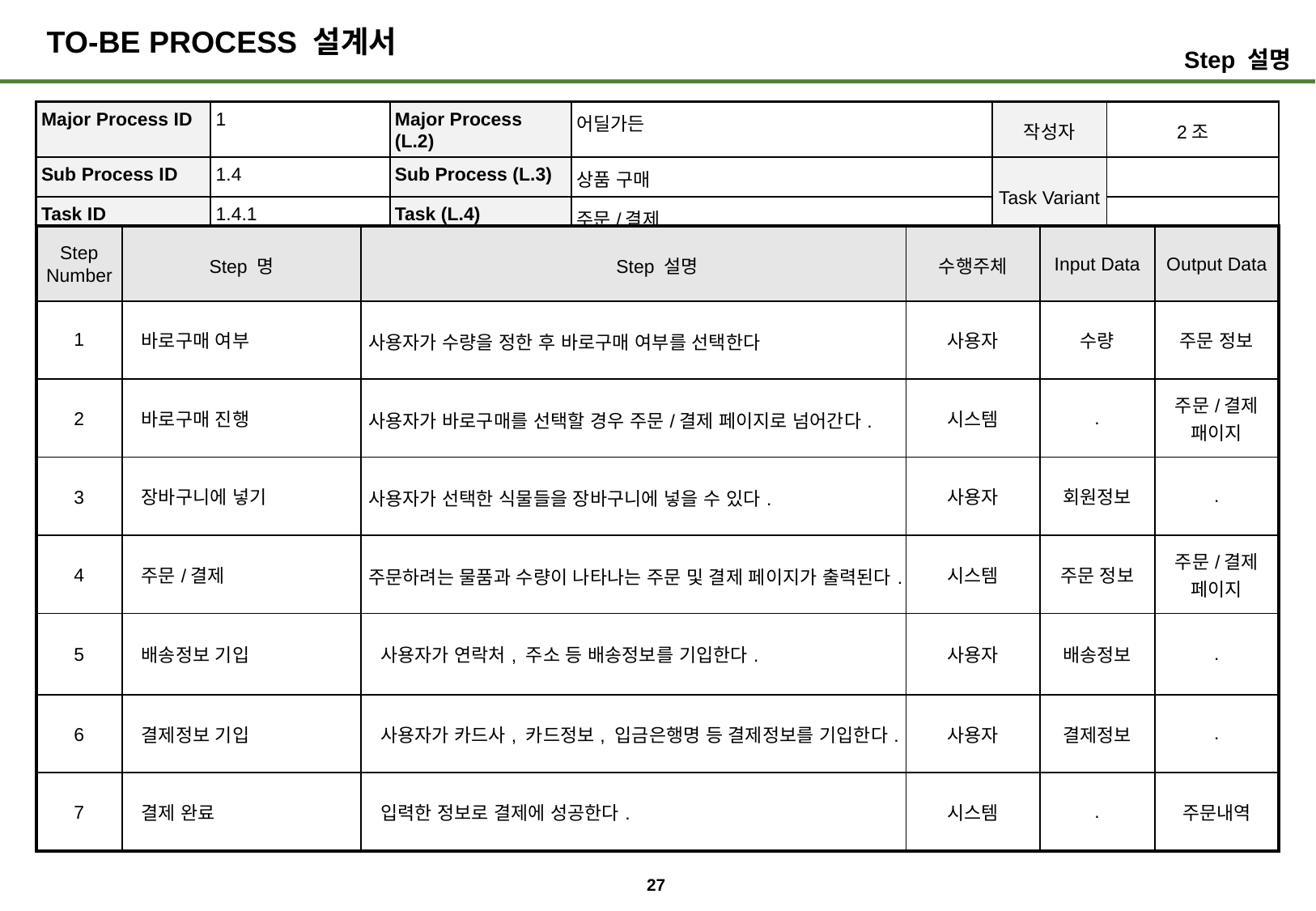

# TO-BE PROCESS 설계서
Step 설명
| Major Process ID | 1 | Major Process (L.2) | 어딜가든 | 작성자 | 2조 |
| --- | --- | --- | --- | --- | --- |
| Sub Process ID | 1.4 | Sub Process (L.3) | 상품 구매 | Task Variant |  |
| Task ID | 1.4.1 | Task (L.4) | 주문/결제 |  |  |
| Step Number | Step 명 | Step 설명 | 수행주체 | Input Data | Output Data |
| --- | --- | --- | --- | --- | --- |
| 1 | 바로구매 여부 | 사용자가 수량을 정한 후 바로구매 여부를 선택한다 | 사용자 | 수량 | 주문 정보 |
| 2 | 바로구매 진행 | 사용자가 바로구매를 선택할 경우 주문/결제 페이지로 넘어간다. | 시스템 | . | 주문/결제 패이지 |
| 3 | 장바구니에 넣기 | 사용자가 선택한 식물들을 장바구니에 넣을 수 있다. | 사용자 | 회원정보 | . |
| 4 | 주문/결제 | 주문하려는 물품과 수량이 나타나는 주문 및 결제 페이지가 출력된다. | 시스템 | 주문 정보 | 주문/결제 페이지 |
| 5 | 배송정보 기입 | 사용자가 연락처, 주소 등 배송정보를 기입한다. | 사용자 | 배송정보 | . |
| 6 | 결제정보 기입 | 사용자가 카드사, 카드정보, 입금은행명 등 결제정보를 기입한다. | 사용자 | 결제정보 | . |
| 7 | 결제 완료 | 입력한 정보로 결제에 성공한다. | 시스템 | . | 주문내역 |